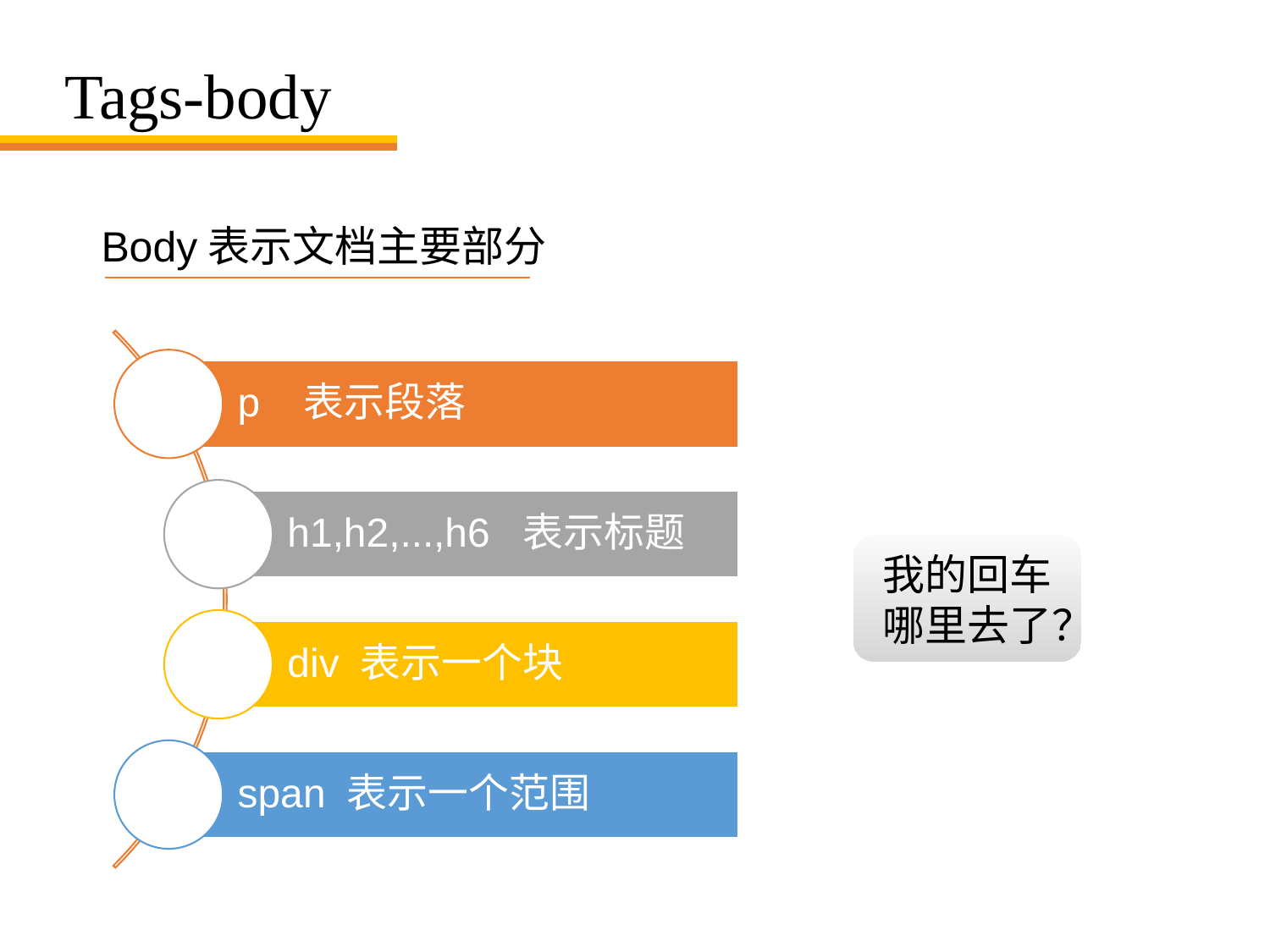

# Tags-body
Body表示文档主要部分
p   表示段落
h1,h2,...,h6  表示标题
div 表示一个块
span 表示一个范围
我的回车哪里去了？